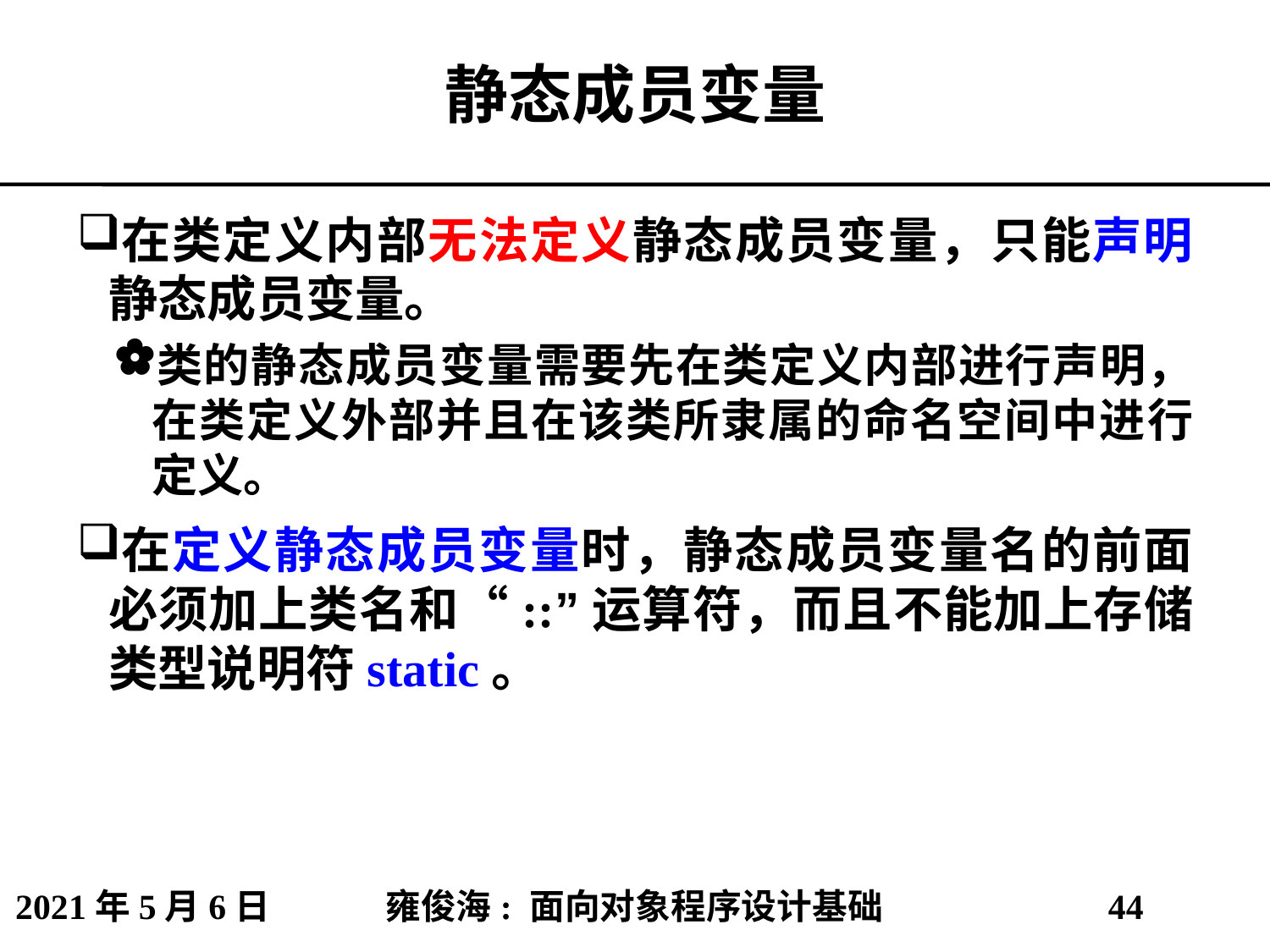

# 静态成员变量

在类定义内部无法定义静态成员变量，只能声明静态成员变量。
类的静态成员变量需要先在类定义内部进行声明，在类定义外部并且在该类所隶属的命名空间中进行定义。
在定义静态成员变量时，静态成员变量名的前面必须加上类名和“::”运算符，而且不能加上存储类型说明符static。
2021年5月6日
雍俊海: 面向对象程序设计基础
44